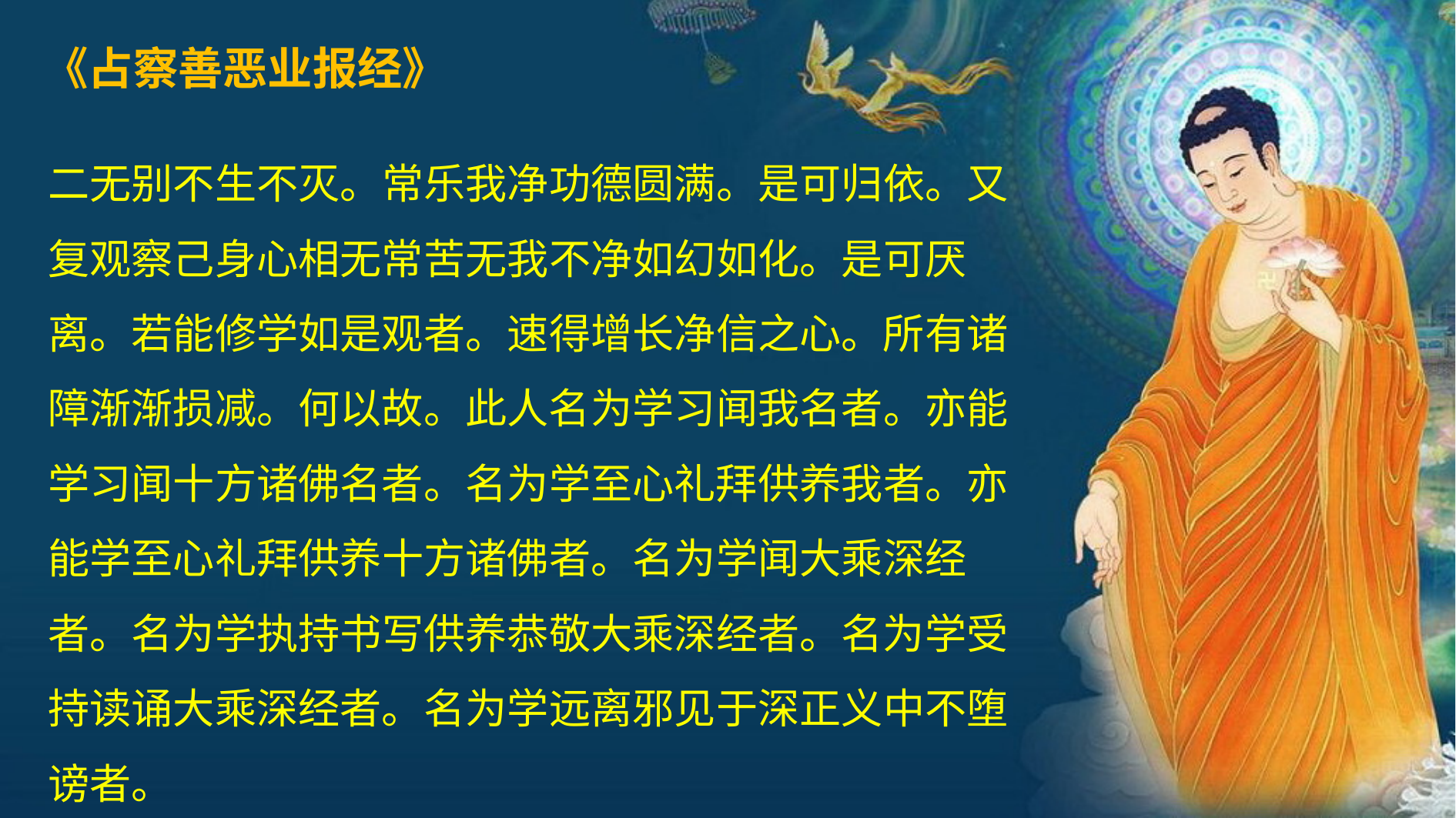

《占察善恶业报经》
二无别不生不灭。常乐我净功德圆满。是可归依。又复观察己身心相无常苦无我不净如幻如化。是可厌离。若能修学如是观者。速得增长净信之心。所有诸障渐渐损减。何以故。此人名为学习闻我名者。亦能学习闻十方诸佛名者。名为学至心礼拜供养我者。亦能学至心礼拜供养十方诸佛者。名为学闻大乘深经者。名为学执持书写供养恭敬大乘深经者。名为学受持读诵大乘深经者。名为学远离邪见于深正义中不堕谤者。